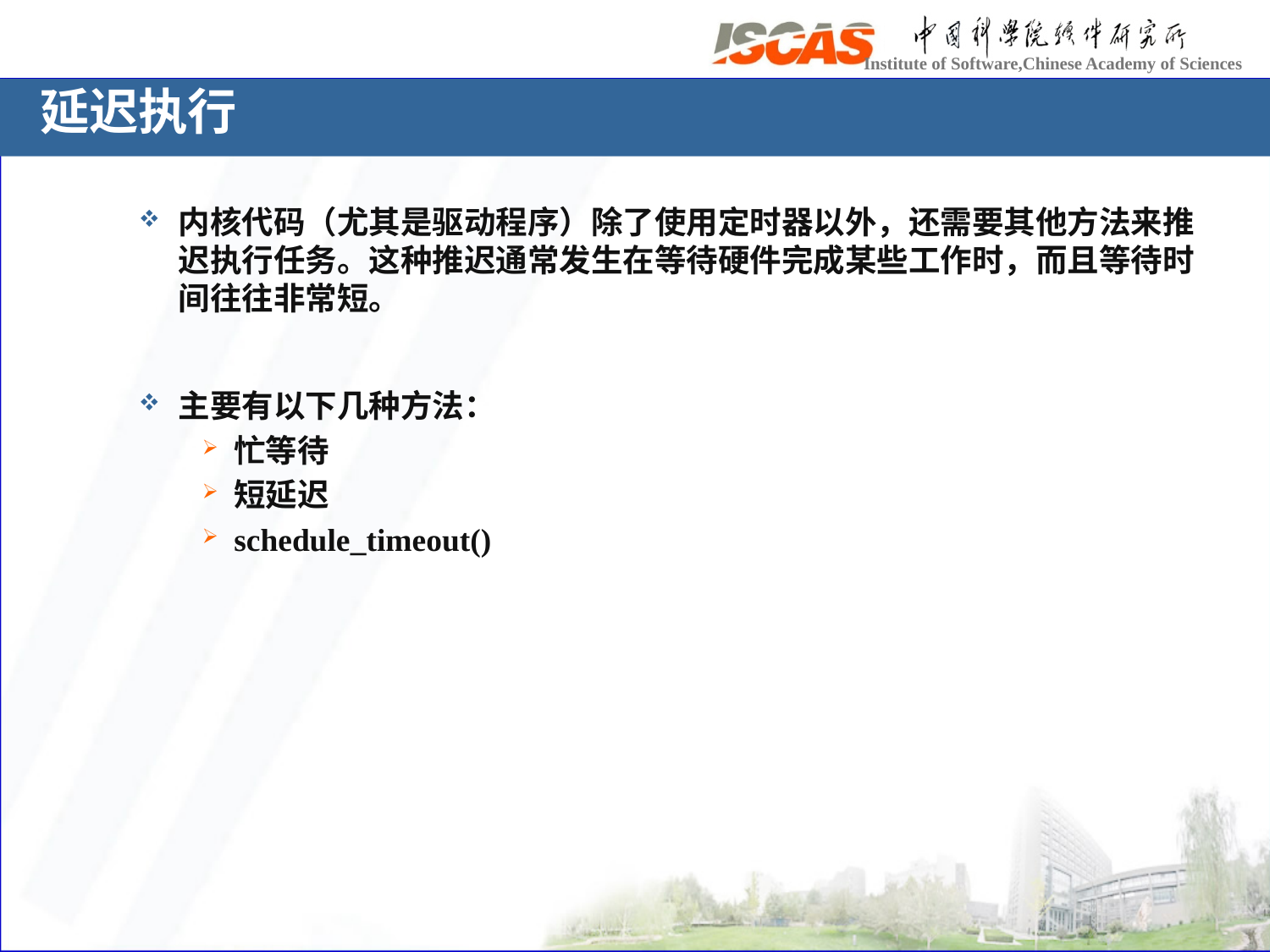

# 延迟执行
内核代码（尤其是驱动程序）除了使用定时器以外，还需要其他方法来推迟执行任务。这种推迟通常发生在等待硬件完成某些工作时，而且等待时间往往非常短。

主要有以下几种方法：
忙等待
短延迟
schedule_timeout()